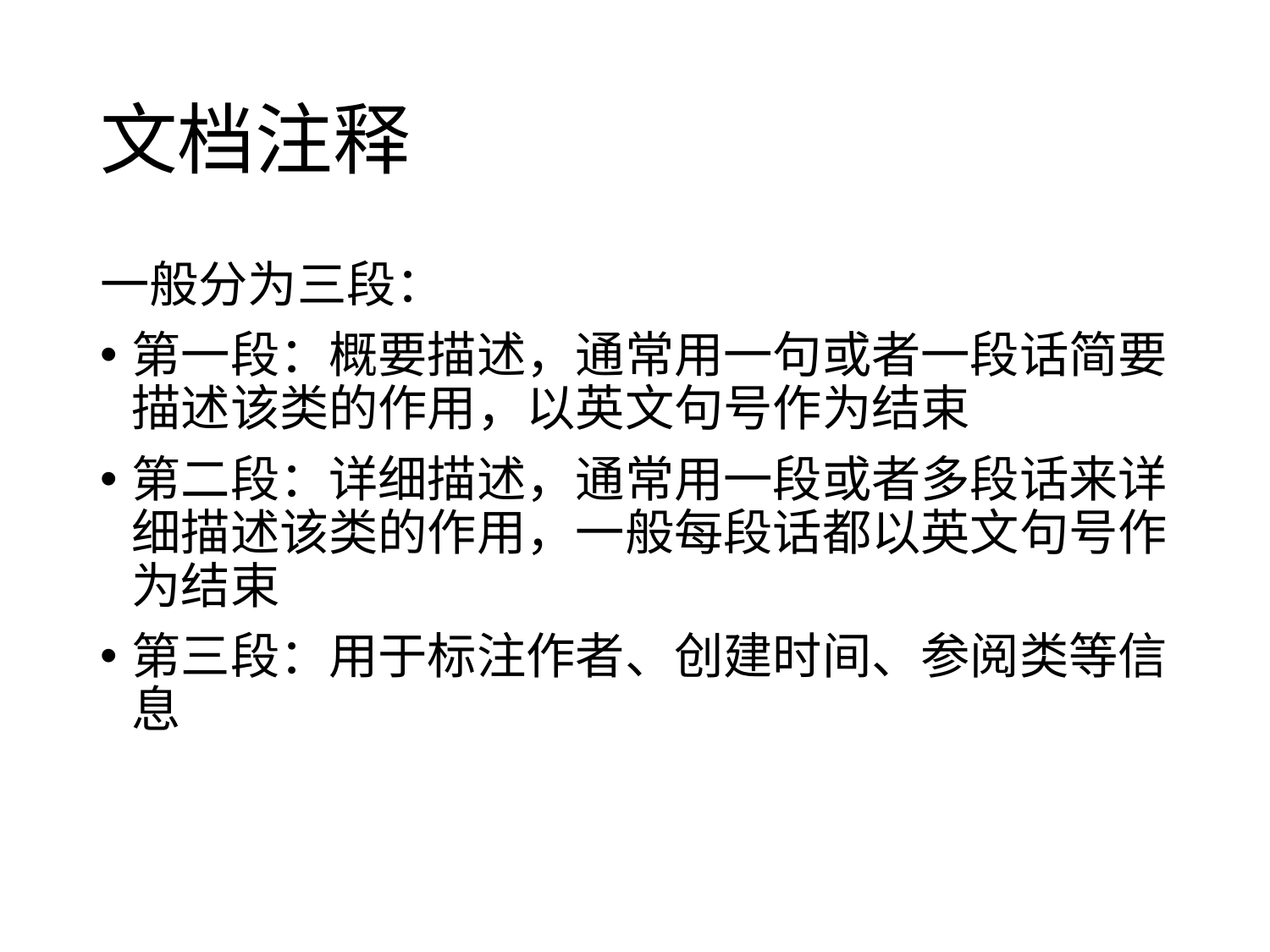

# 文档注释
一般分为三段：
第一段：概要描述，通常用一句或者一段话简要描述该类的作用，以英文句号作为结束
第二段：详细描述，通常用一段或者多段话来详细描述该类的作用，一般每段话都以英文句号作为结束
第三段：用于标注作者、创建时间、参阅类等信息